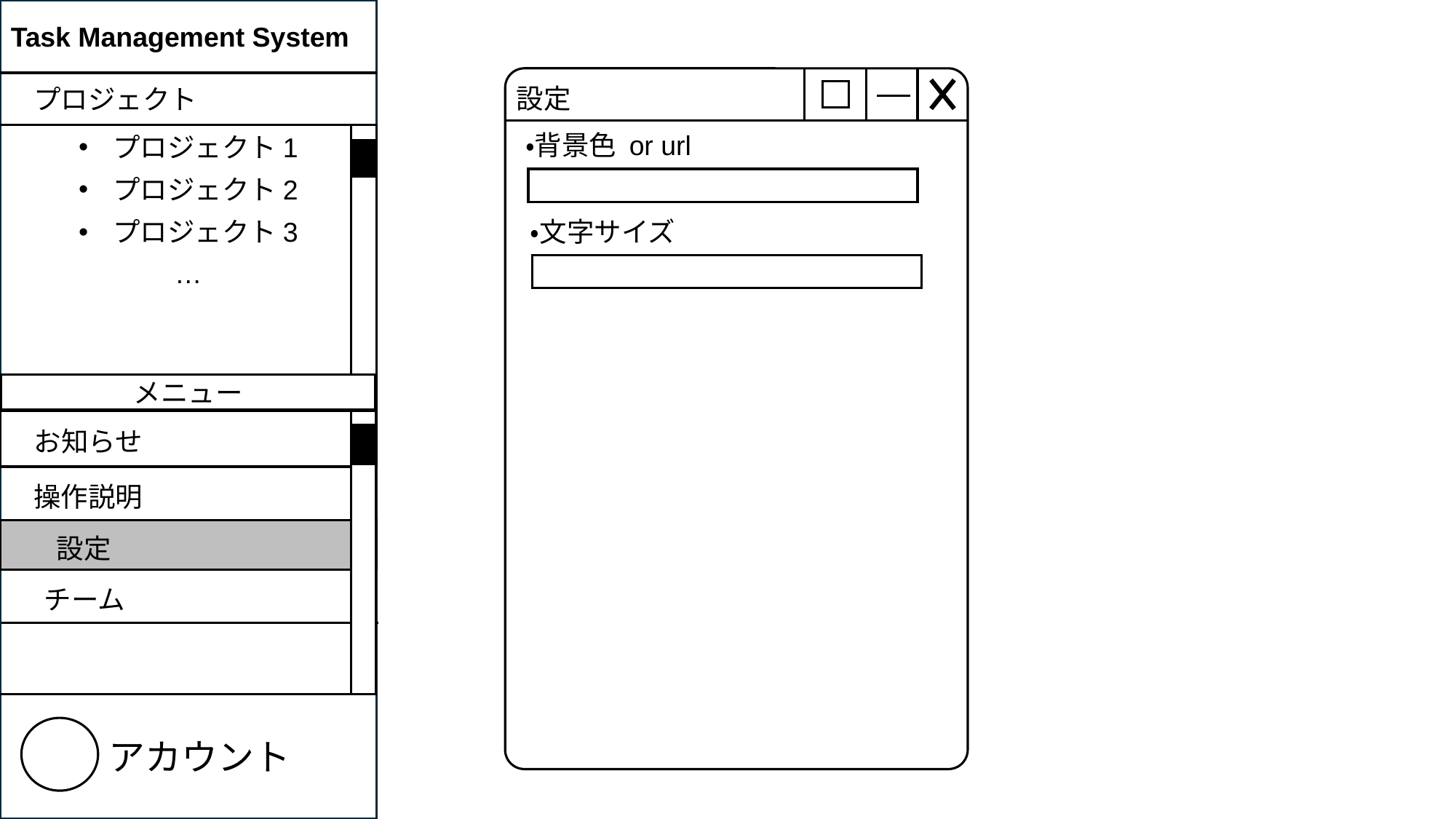

Task Management System

設定
プロジェクト

・背景色 or url
プロジェクト1

プロジェクト2

・文字サイズ
プロジェクト3
…

メニュー

お知らせ

操作説明

設定
チーム

アカウント